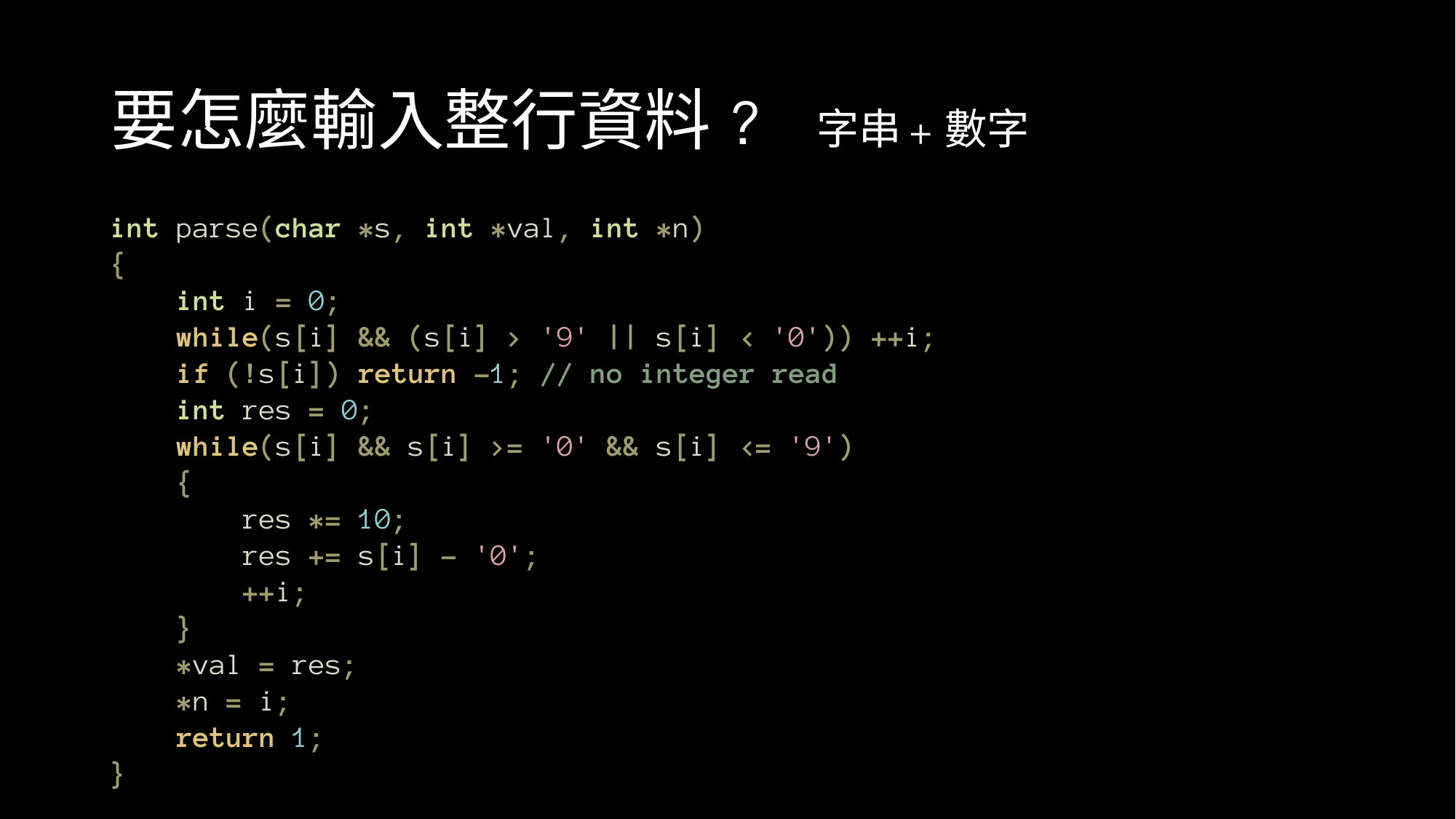

# 要怎麼輸入整行資料? 字串+數字
int parse(char *s, int *val, int *n)
{
    int i = 0;
    while(s[i] && (s[i] > '9' || s[i] < '0')) ++i;
    if (!s[i]) return -1; // no integer read
    int res = 0;
    while(s[i] && s[i] >= '0' && s[i] <= '9')
    {
        res *= 10;
        res += s[i] - '0';
        ++i;
    }
    *val = res;
    *n = i;
    return 1;
}